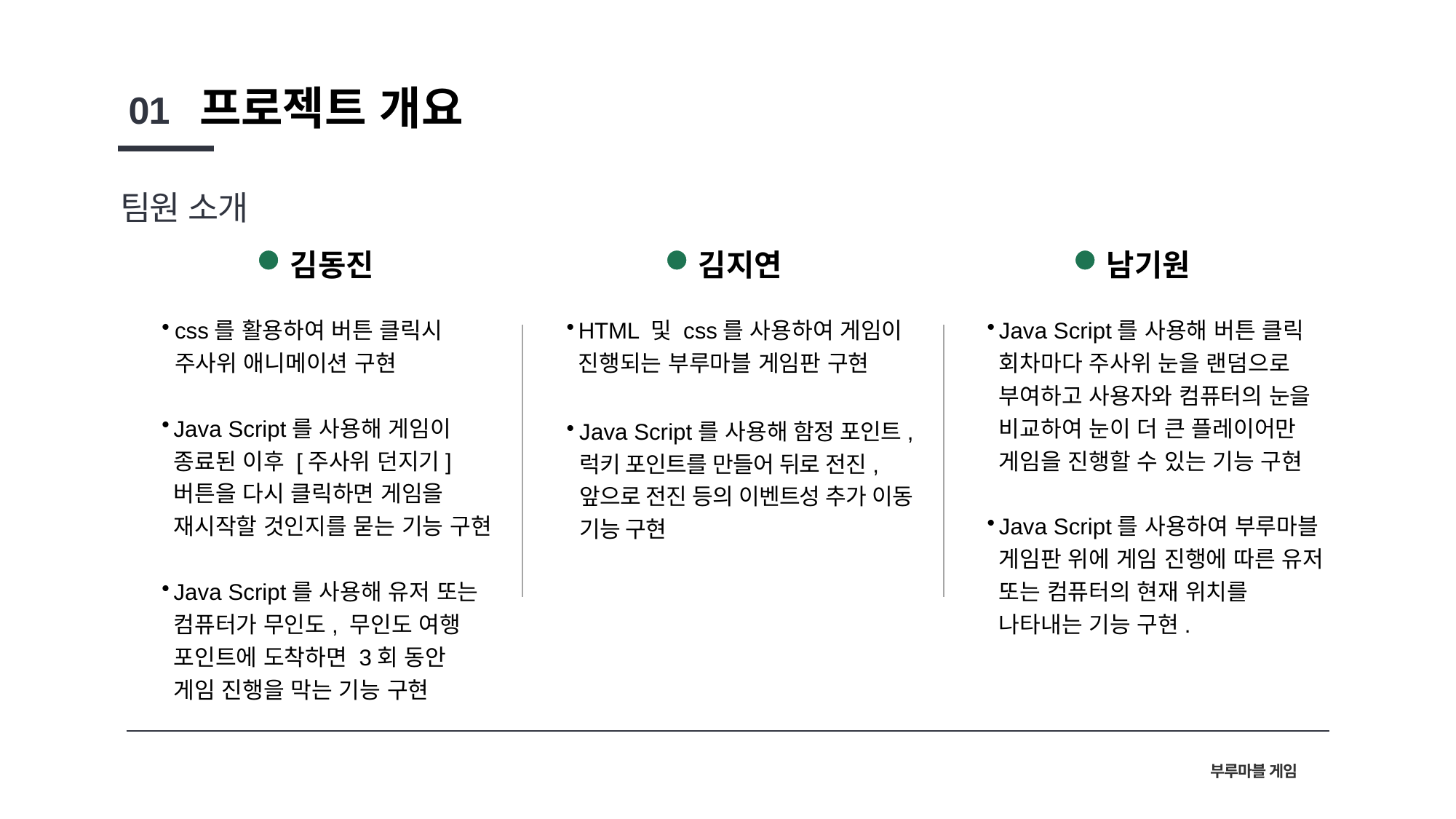

프로젝트 개요
01
팀원 소개
김동진
김지연
남기원

css를 활용하여 버튼 클릭시 주사위 애니메이션 구현

Java Script를 사용해 게임이 종료된 이후 [주사위 던지기] 버튼을 다시 클릭하면 게임을 재시작할 것인지를 묻는 기능 구현

Java Script를 사용해 유저 또는 컴퓨터가 무인도, 무인도 여행 포인트에 도착하면 3회 동안 게임 진행을 막는 기능 구현
HTML 및 css를 사용하여 게임이 진행되는 부루마블 게임판 구현

Java Script를 사용해 함정 포인트, 럭키 포인트를 만들어 뒤로 전진, 앞으로 전진 등의 이벤트성 추가 이동 기능 구현

Java Script를 사용해 버튼 클릭 회차마다 주사위 눈을 랜덤으로 부여하고 사용자와 컴퓨터의 눈을 비교하여 눈이 더 큰 플레이어만 게임을 진행할 수 있는 기능 구현

Java Script를 사용하여 부루마블 게임판 위에 게임 진행에 따른 유저 또는 컴퓨터의 현재 위치를 나타내는 기능 구현.

부루마블 게임